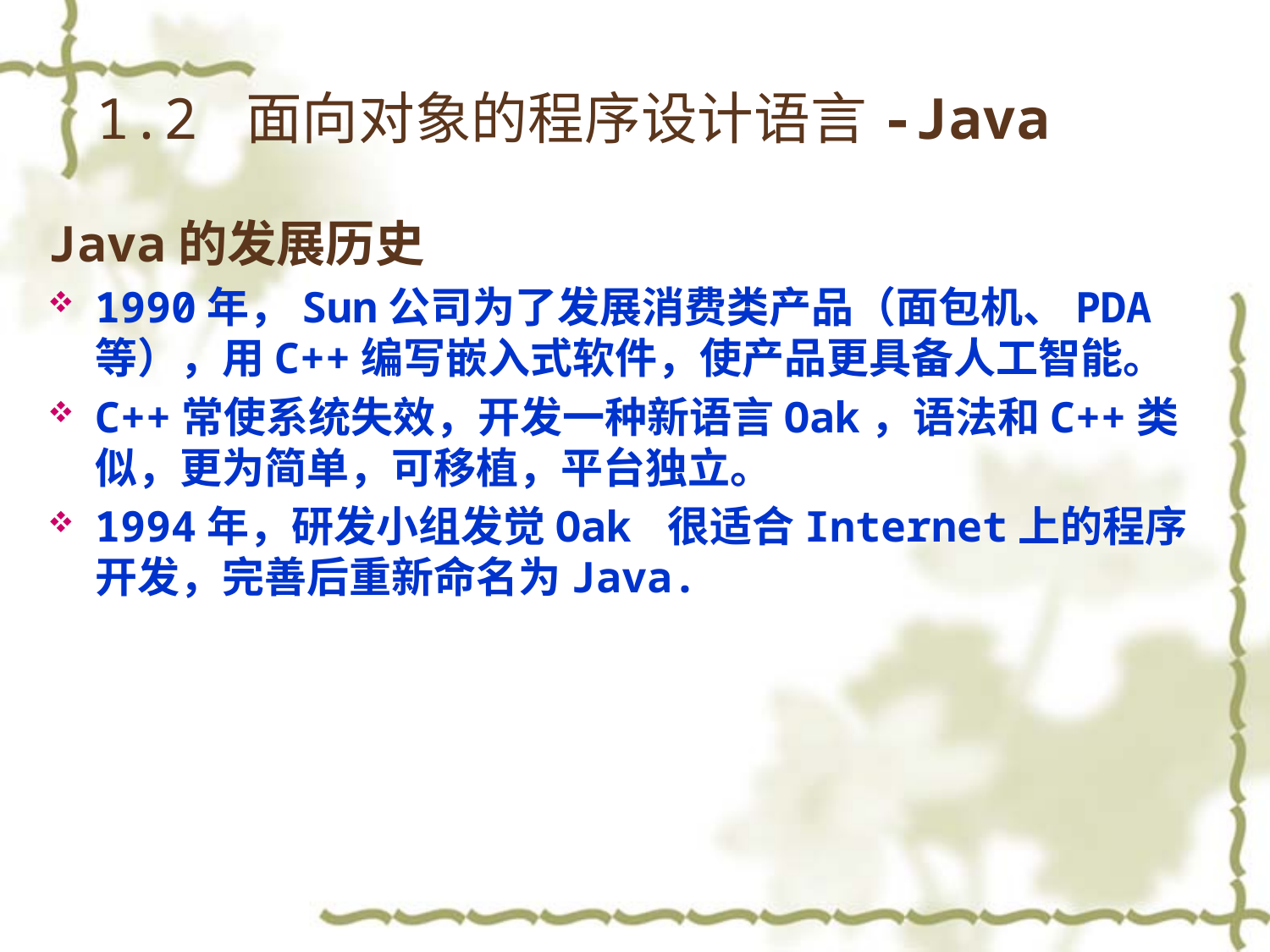

# 1.2 面向对象的程序设计语言-Java
Java的发展历史
1990年，Sun公司为了发展消费类产品（面包机、PDA等），用C++编写嵌入式软件，使产品更具备人工智能。
C++常使系统失效，开发一种新语言Oak，语法和C++类似，更为简单，可移植，平台独立。
1994年，研发小组发觉Oak 很适合Internet上的程序开发，完善后重新命名为Java.